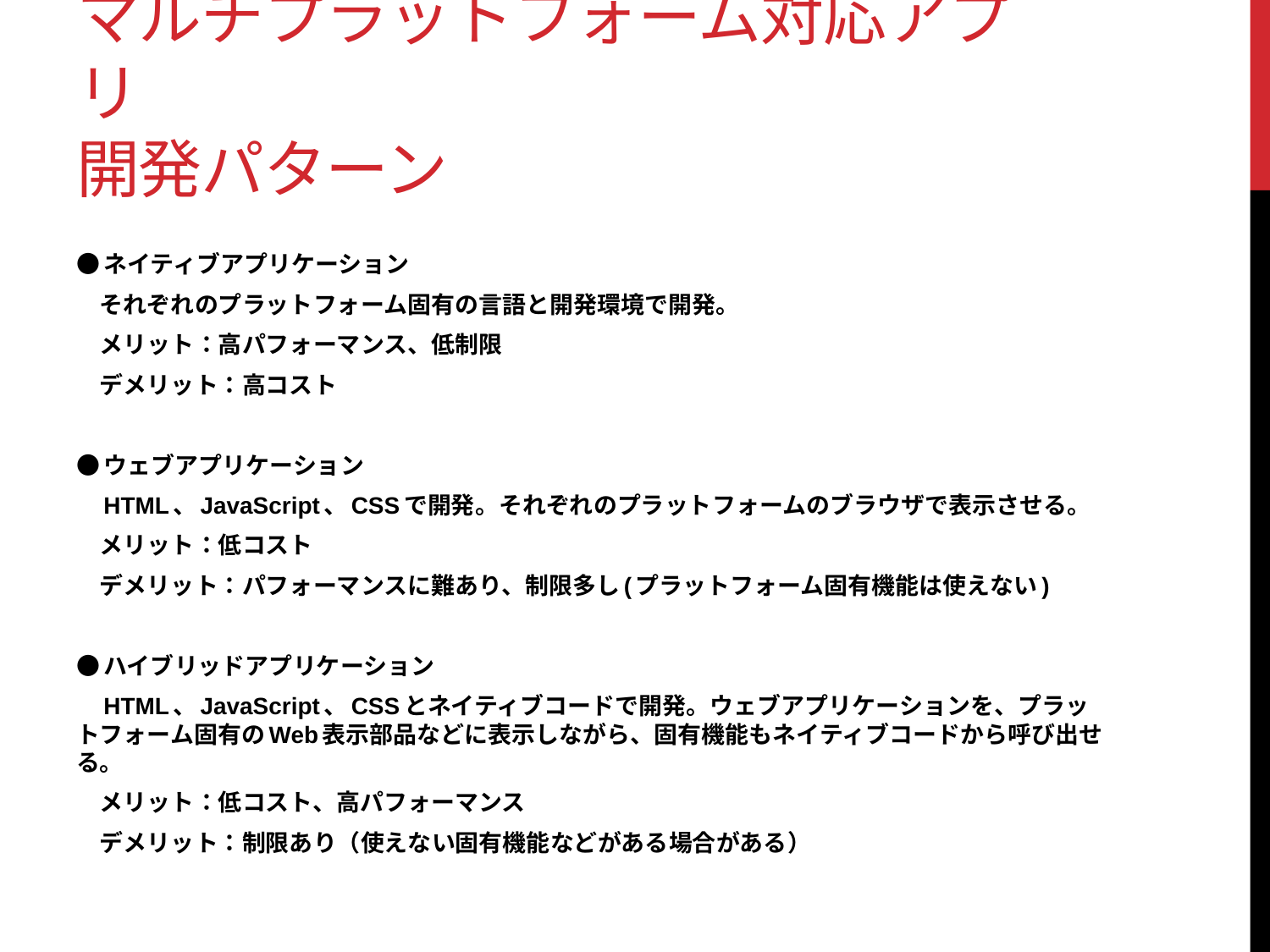

# マルチプラットフォーム対応アプリ 開発パターン
●ネイティブアプリケーション
　それぞれのプラットフォーム固有の言語と開発環境で開発。
　メリット：高パフォーマンス、低制限
　デメリット：高コスト

●ウェブアプリケーション
　HTML、JavaScript、CSSで開発。それぞれのプラットフォームのブラウザで表示させる。
　メリット：低コスト
　デメリット：パフォーマンスに難あり、制限多し(プラットフォーム固有機能は使えない)

●ハイブリッドアプリケーション
　HTML、JavaScript、CSSとネイティブコードで開発。ウェブアプリケーションを、プラットフォーム固有のWeb表示部品などに表示しながら、固有機能もネイティブコードから呼び出せる。
　メリット：低コスト、高パフォーマンス
　デメリット：制限あり（使えない固有機能などがある場合がある）